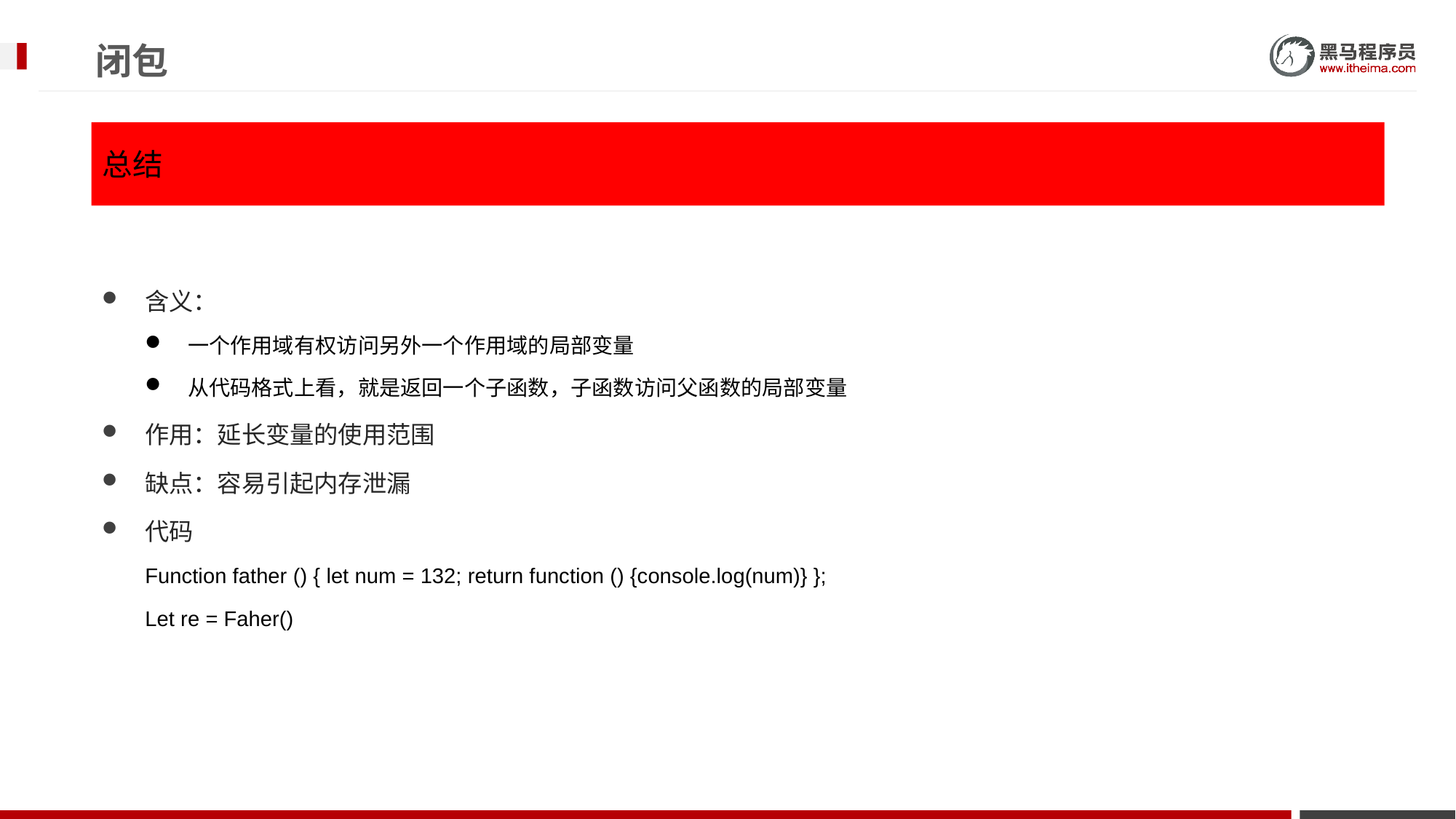

# 闭包
总结
含义：
一个作用域有权访问另外一个作用域的局部变量
从代码格式上看，就是返回一个子函数，子函数访问父函数的局部变量
作用：延长变量的使用范围
缺点：容易引起内存泄漏
代码
Function father () { let num = 132; return function () {console.log(num)} };
Let re = Faher()